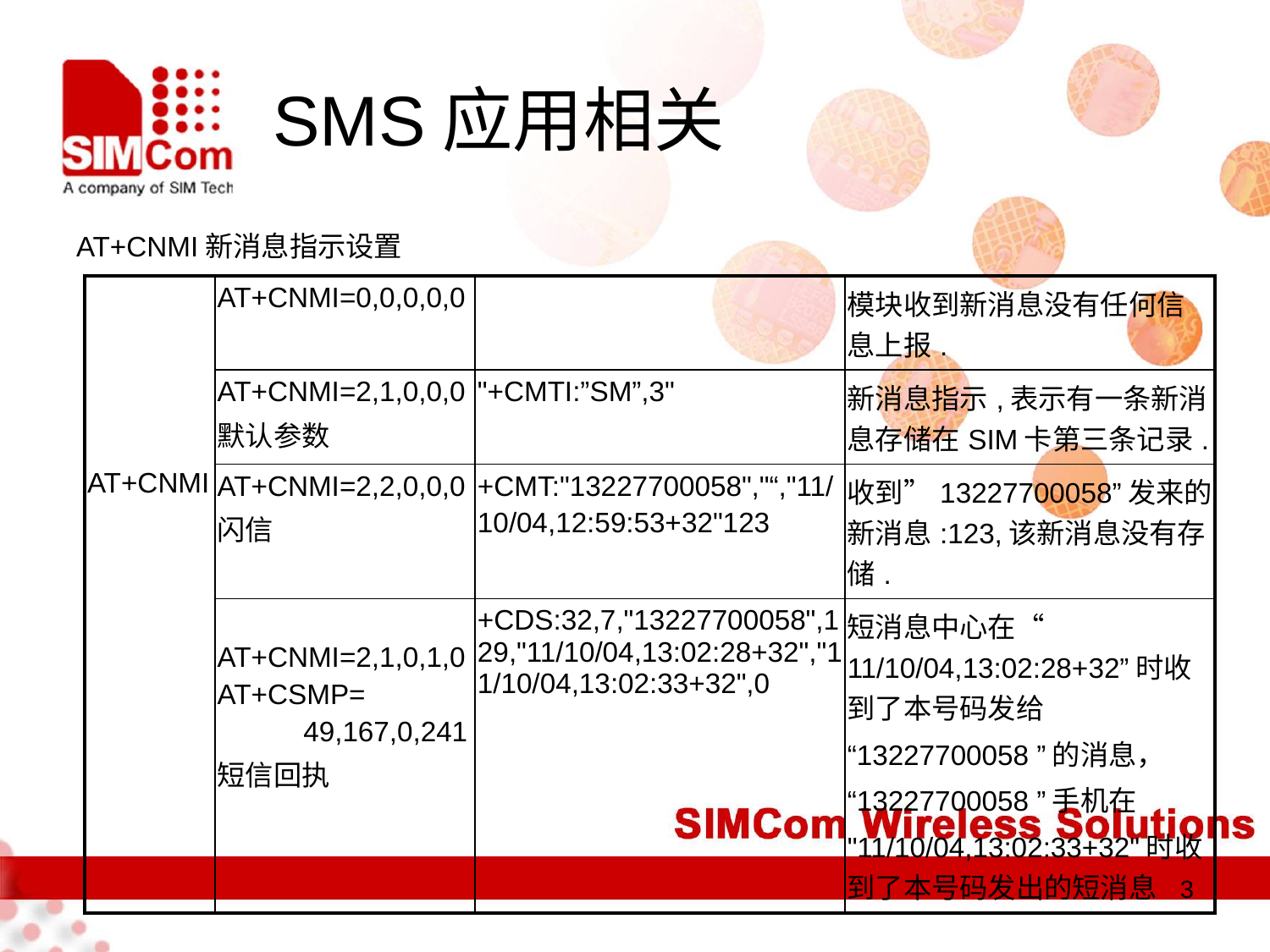

# SMS应用相关
AT+CNMI新消息指示设置
| AT+CNMI | AT+CNMI=0,0,0,0,0 |  | 模块收到新消息没有任何信息上报. |
| --- | --- | --- | --- |
|  | AT+CNMI=2,1,0,0,0 默认参数 | "+CMTI:”SM”,3" | 新消息指示,表示有一条新消息存储在SIM卡第三条记录. |
|  | AT+CNMI=2,2,0,0,0 闪信 | +CMT:"13227700058","“,"11/ 10/04,12:59:53+32"123 | 收到”13227700058”发来的新消息:123,该新消息没有存储. |
|  | AT+CNMI=2,1,0,1,0 AT+CSMP= 49,167,0,241 短信回执 | +CDS:32,7,"13227700058",129,"11/10/04,13:02:28+32","11/10/04,13:02:33+32",0 | 短消息中心在“ 11/10/04,13:02:28+32”时收到了本号码发给 “13227700058 ”的消息， “13227700058 ”手机在 "11/10/04,13:02:33+32"时收到了本号码发出的短消息 |
3